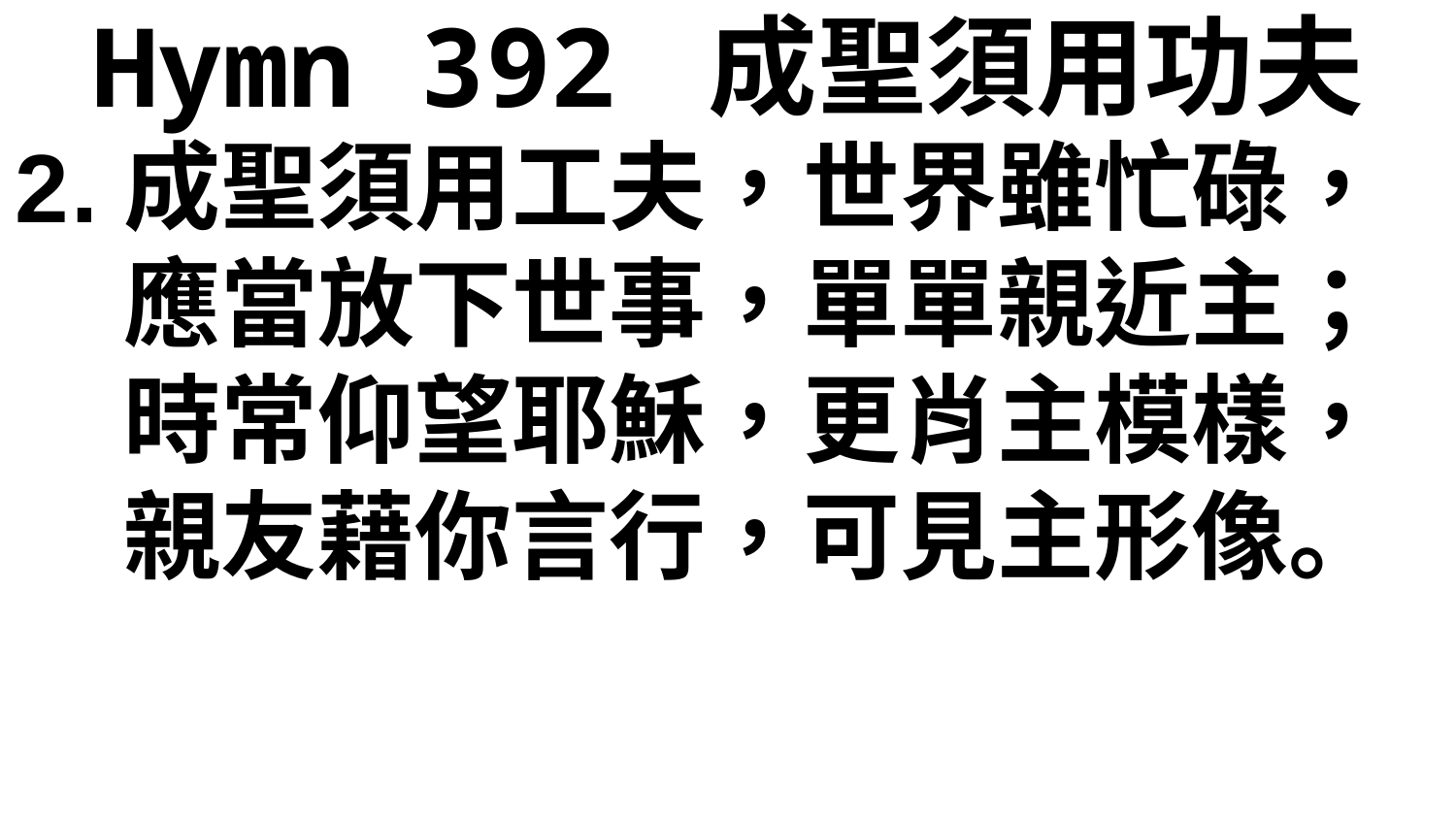

# Hymn 392 成聖須用功夫
成聖須用工夫，世界雖忙碌，應當放下世事，單單親近主；時常仰望耶穌，更肖主模樣，親友藉你言行，可見主形像。